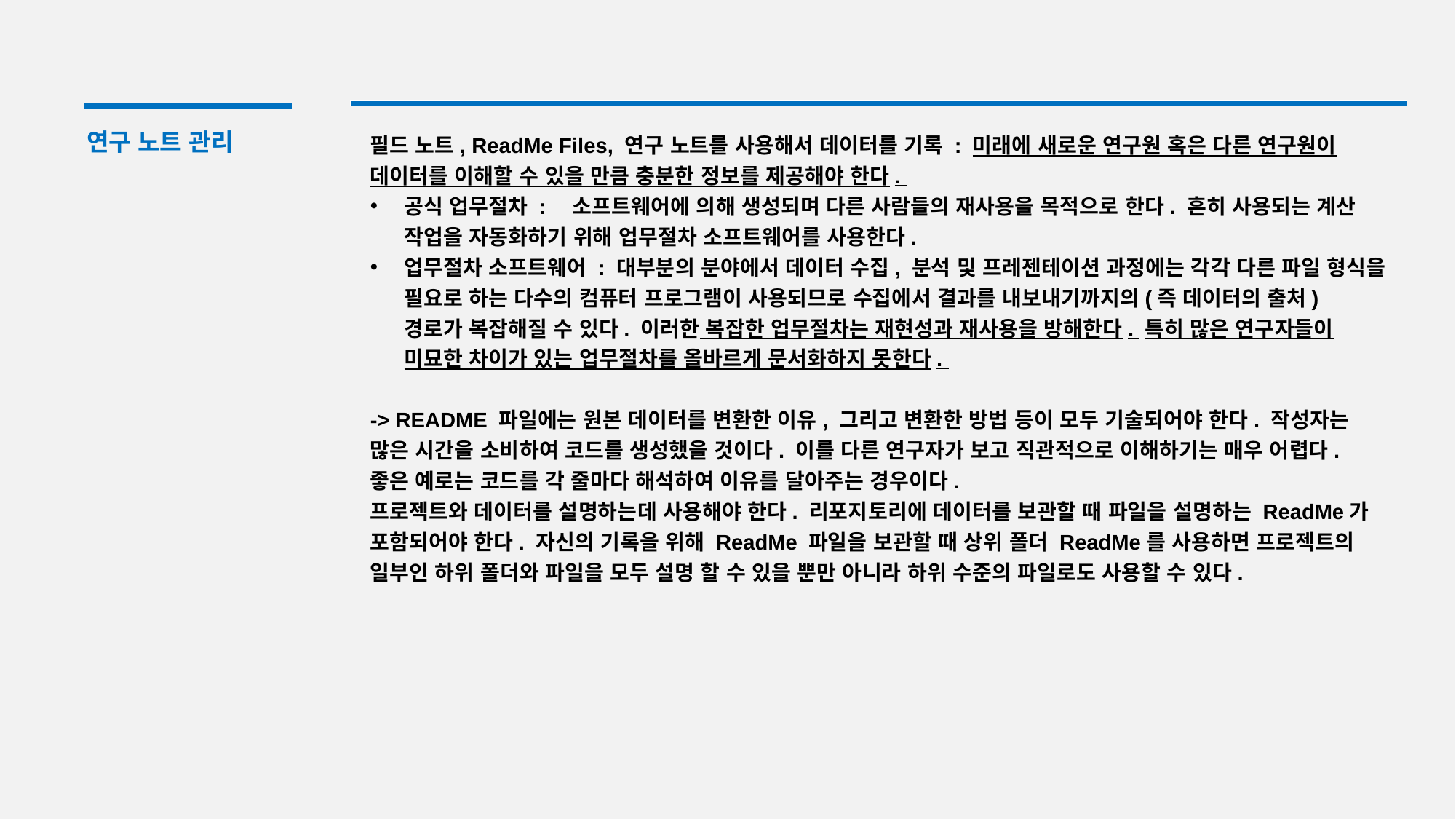

연구 노트 관리
필드 노트, ReadMe Files, 연구 노트를 사용해서 데이터를 기록 : 미래에 새로운 연구원 혹은 다른 연구원이 데이터를 이해할 수 있을 만큼 충분한 정보를 제공해야 한다.
공식 업무절차 :　소프트웨어에 의해 생성되며 다른 사람들의 재사용을 목적으로 한다. 흔히 사용되는 계산 작업을 자동화하기 위해 업무절차 소프트웨어를 사용한다.
업무절차 소프트웨어 : 대부분의 분야에서 데이터 수집, 분석 및 프레젠테이션 과정에는 각각 다른 파일 형식을 필요로 하는 다수의 컴퓨터 프로그램이 사용되므로 수집에서 결과를 내보내기까지의(즉 데이터의 출처) 경로가 복잡해질 수 있다. 이러한 복잡한 업무절차는 재현성과 재사용을 방해한다. 특히 많은 연구자들이 미묘한 차이가 있는 업무절차를 올바르게 문서화하지 못한다.

-> README 파일에는 원본 데이터를 변환한 이유, 그리고 변환한 방법 등이 모두 기술되어야 한다. 작성자는 많은 시간을 소비하여 코드를 생성했을 것이다. 이를 다른 연구자가 보고 직관적으로 이해하기는 매우 어렵다. 좋은 예로는 코드를 각 줄마다 해석하여 이유를 달아주는 경우이다.
프로젝트와 데이터를 설명하는데 사용해야 한다. 리포지토리에 데이터를 보관할 때 파일을 설명하는 ReadMe가 포함되어야 한다. 자신의 기록을 위해 ReadMe 파일을 보관할 때 상위 폴더 ReadMe를 사용하면 프로젝트의 일부인 하위 폴더와 파일을 모두 설명 할 수 있을 뿐만 아니라 하위 수준의 파일로도 사용할 수 있다.